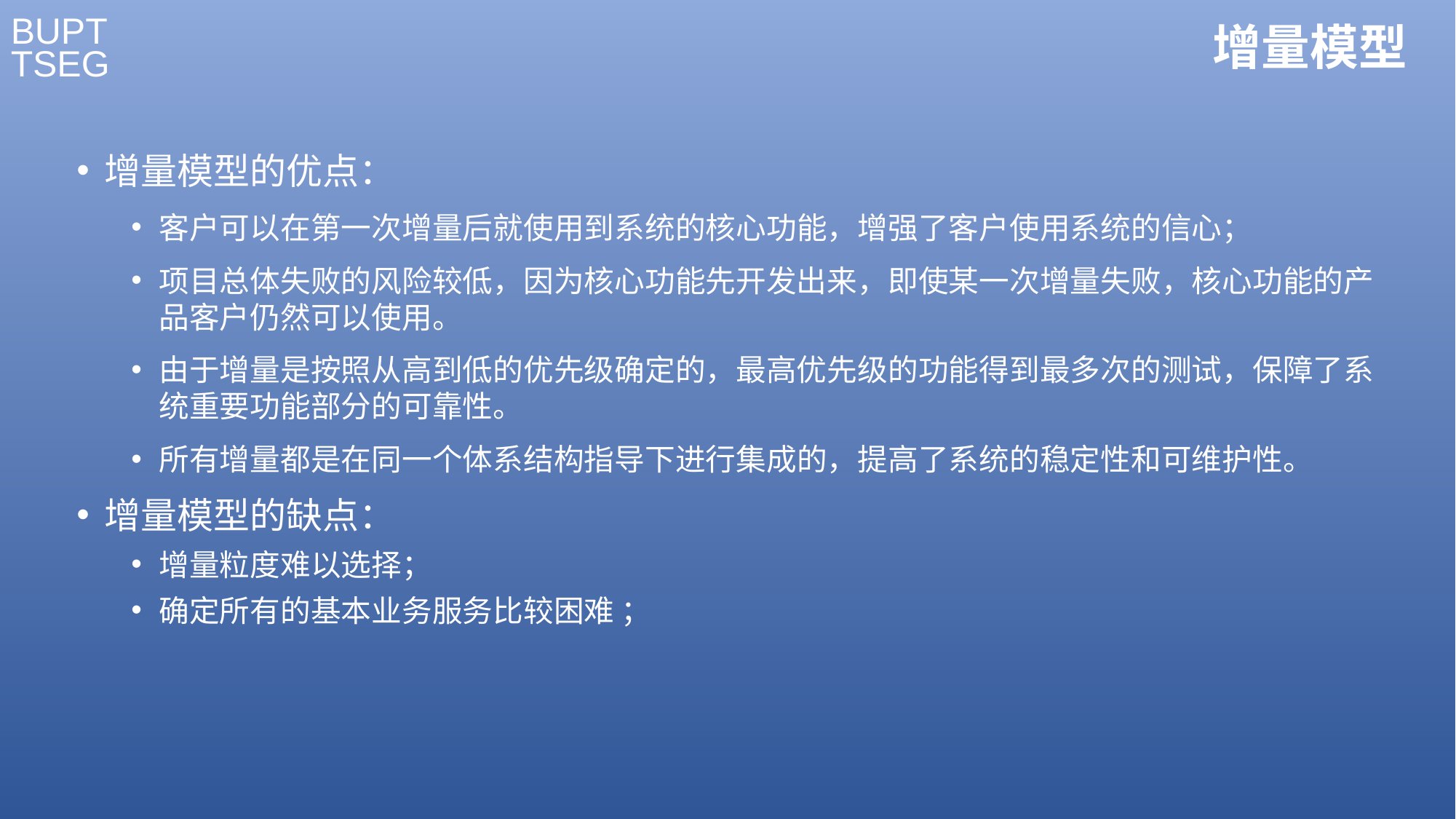

# 增量模型
增量模型的优点：
客户可以在第一次增量后就使用到系统的核心功能，增强了客户使用系统的信心；
项目总体失败的风险较低，因为核心功能先开发出来，即使某一次增量失败，核心功能的产品客户仍然可以使用。
由于增量是按照从高到低的优先级确定的，最高优先级的功能得到最多次的测试，保障了系统重要功能部分的可靠性。
所有增量都是在同一个体系结构指导下进行集成的，提高了系统的稳定性和可维护性。
增量模型的缺点：
增量粒度难以选择；
确定所有的基本业务服务比较困难 ；